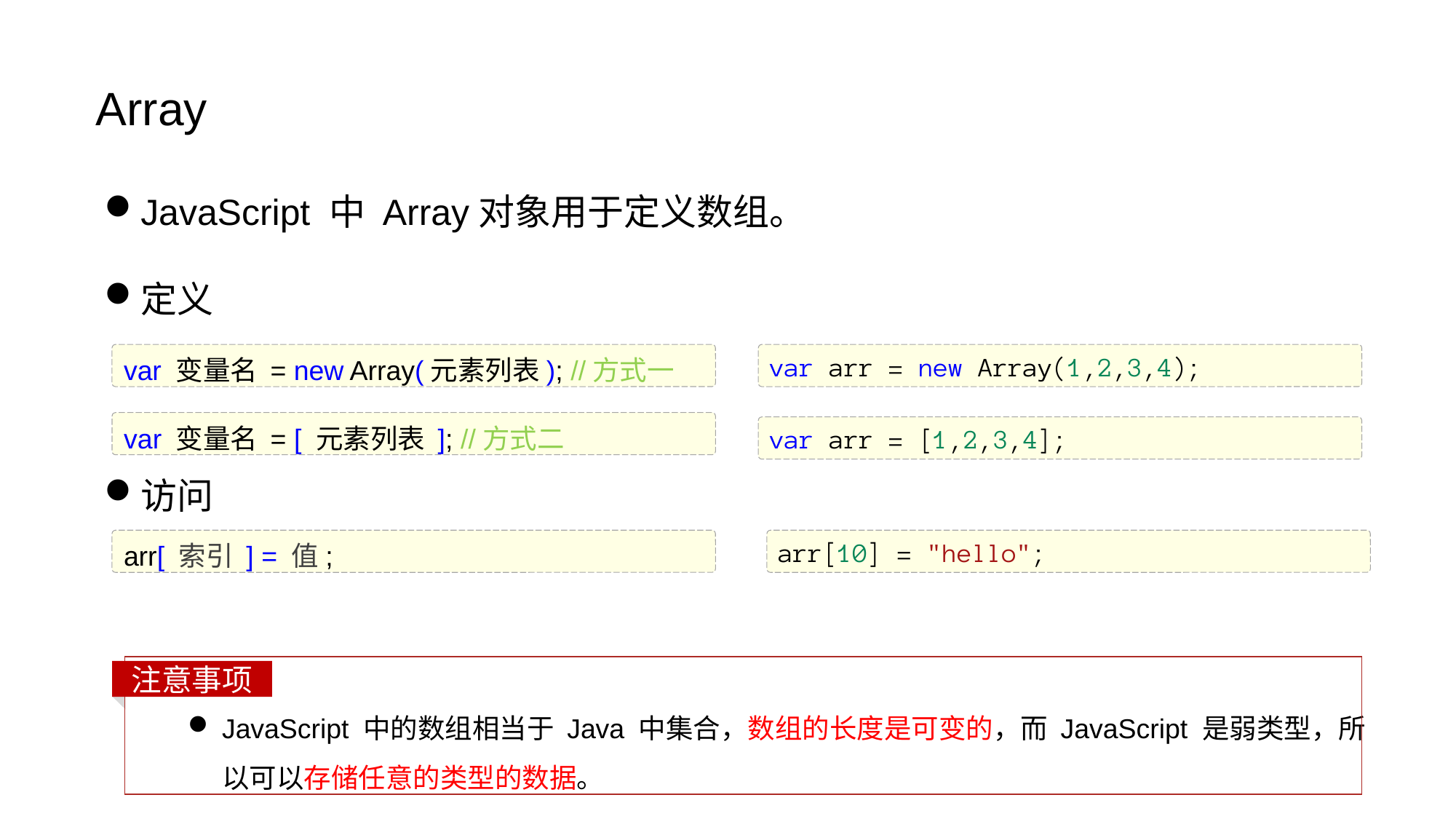

# Array
JavaScript 中 Array对象用于定义数组。

定义

访问
var arr = new Array(1,2,3,4);
var 变量名 = new Array(元素列表); //方式一
var 变量名 = [ 元素列表 ]; //方式二
var arr = [1,2,3,4];
arr[ 索引 ] = 值;
arr[10] = "hello";

注意事项

JavaScript 中的数组相当于 Java 中集合，数组的长度是可变的，而 JavaScript 是弱类型，所以可以存储任意的类型的数据。